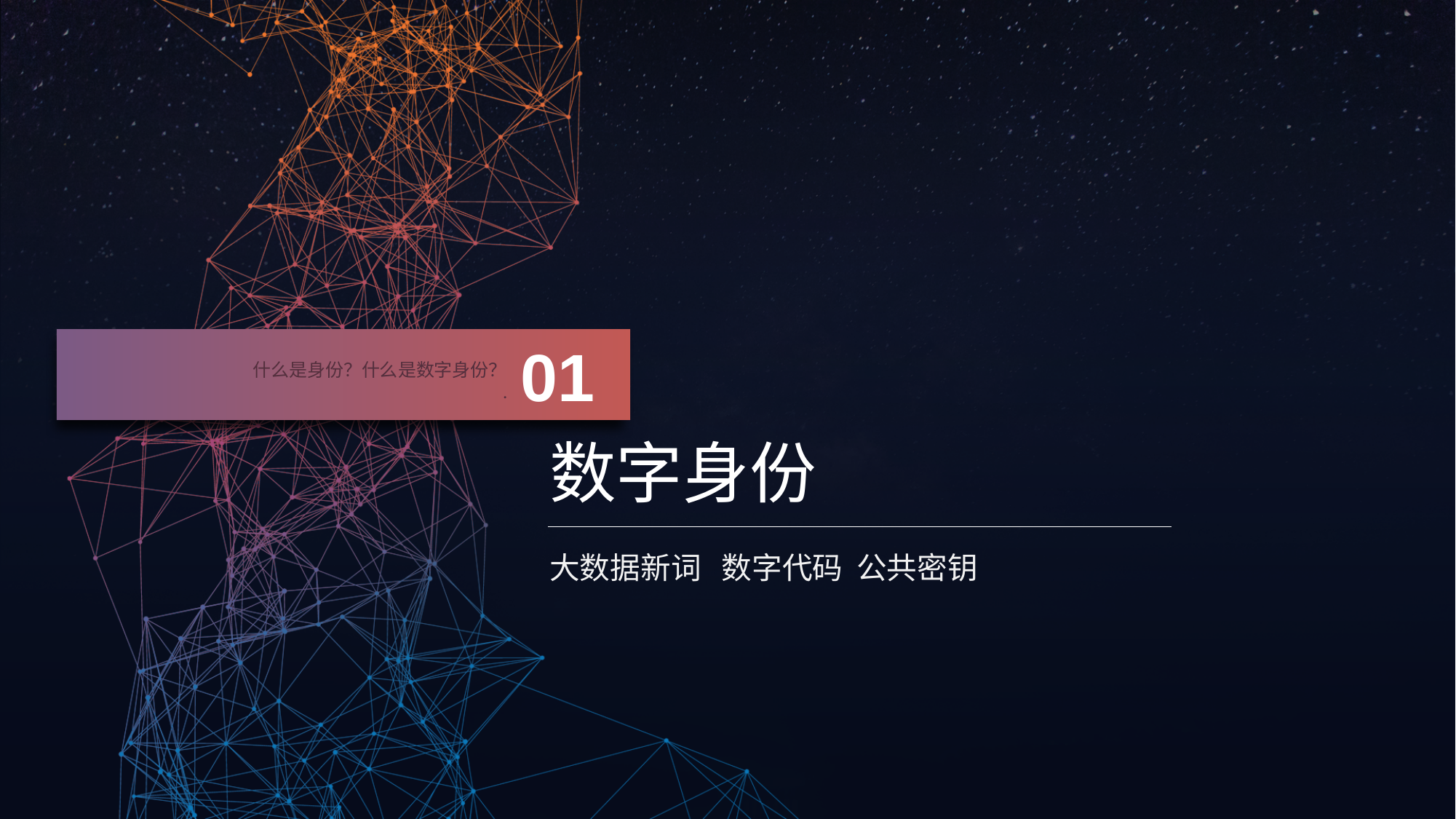

01
什么是身份？什么是数字身份？
.
数字身份
大数据新词   数字代码  公共密钥